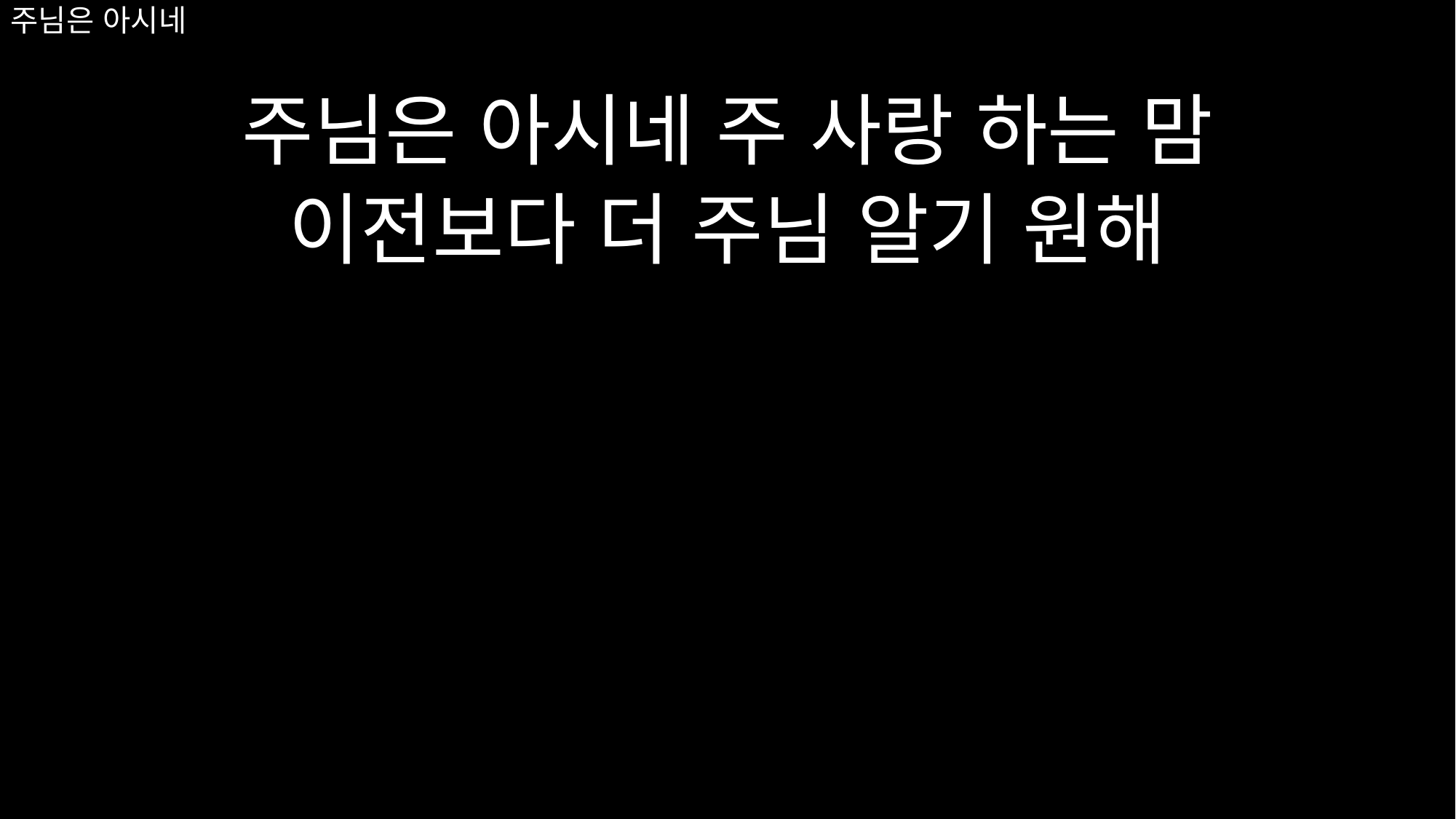

주님은 아시네 주 사랑 하는 맘
이전보다 더 주님 알기 원해

# 주님은 아시네